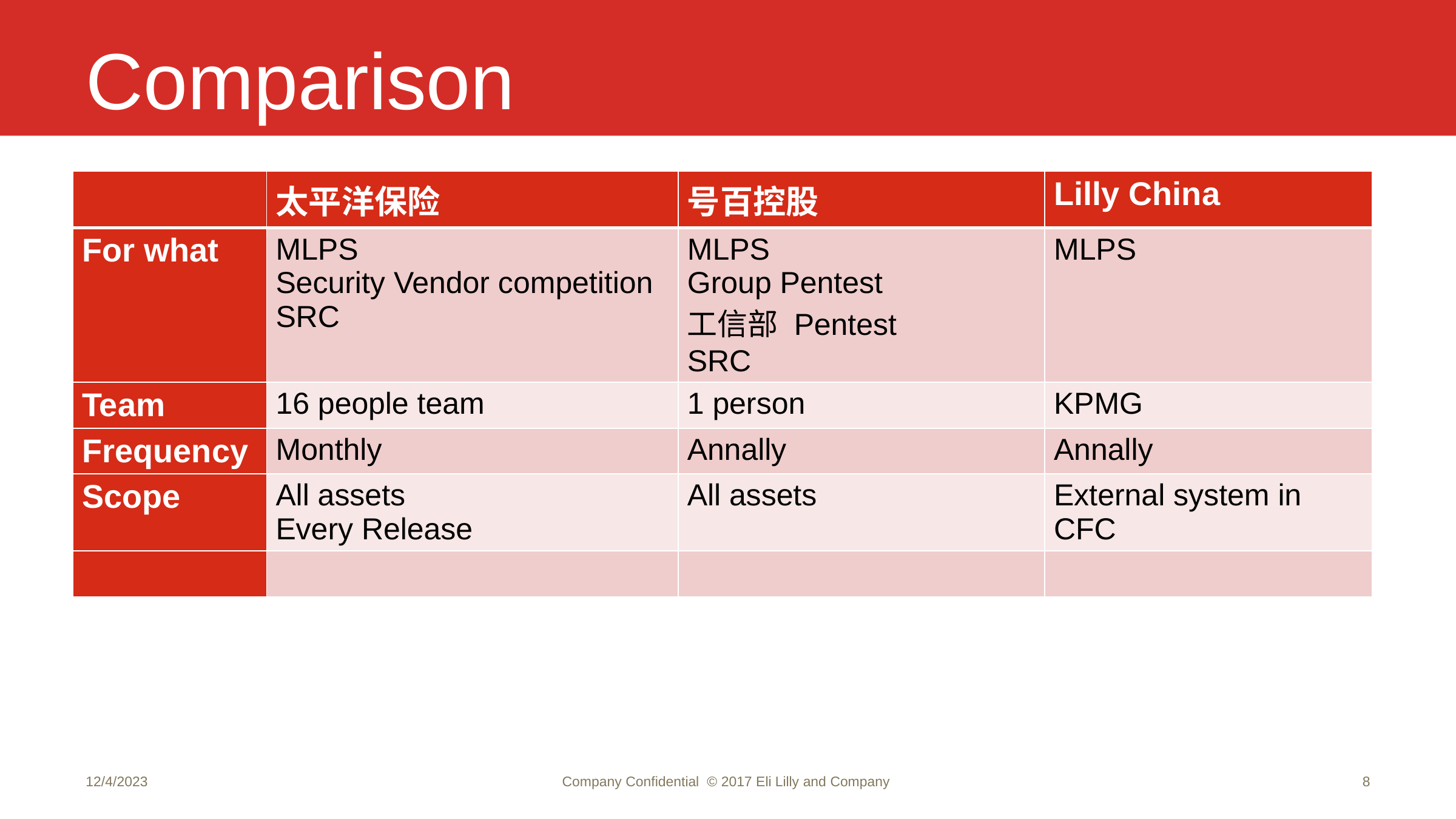

# Comparison
|  | 太平洋保险 | 号百控股 | Lilly China |
| --- | --- | --- | --- |
| For what | MLPS Security Vendor competition SRC | MLPS Group Pentest 工信部 Pentest SRC | MLPS |
| Team | 16 people team | 1 person | KPMG |
| Frequency | Monthly | Annally | Annally |
| Scope | All assets Every Release | All assets | External system in CFC |
|  |  |  |  |
12/4/2023
Company Confidential  © 2017 Eli Lilly and Company
8